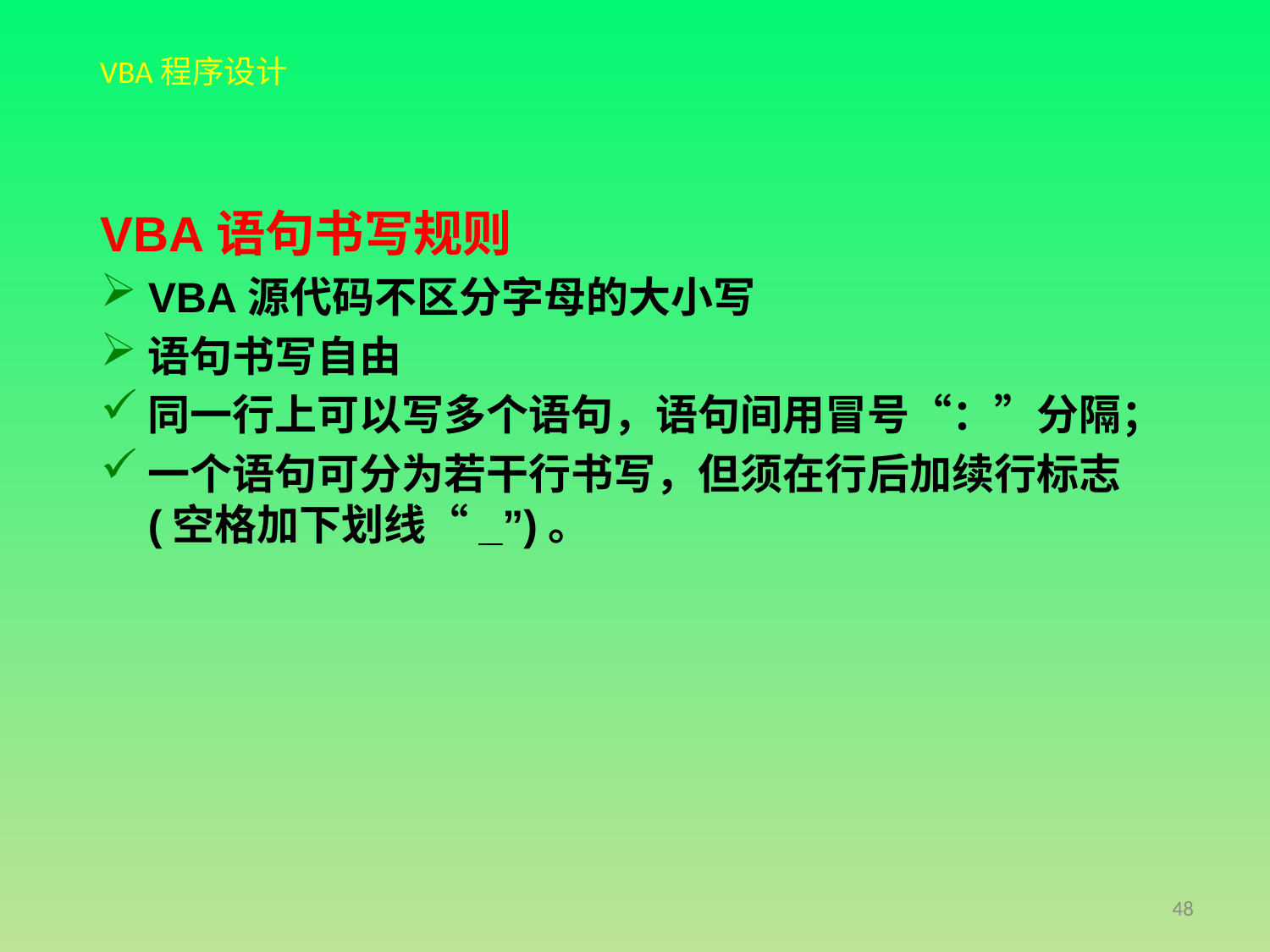

VBA语句书写规则
VBA源代码不区分字母的大小写
语句书写自由
同一行上可以写多个语句，语句间用冒号“：”分隔；
一个语句可分为若干行书写，但须在行后加续行标志(空格加下划线“_”)。
48